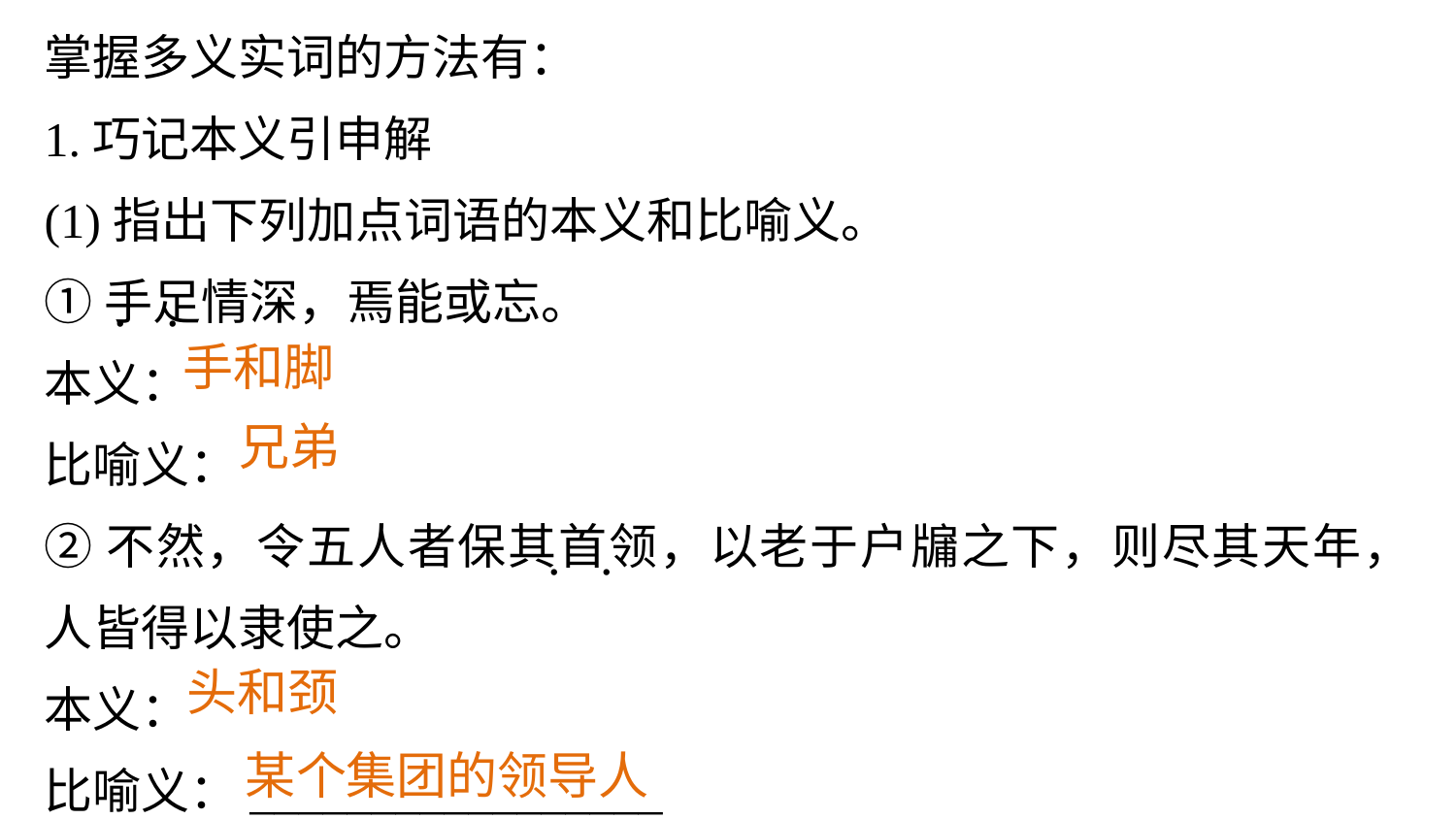

掌握多义实词的方法有：
1.巧记本义引申解
(1)指出下列加点词语的本义和比喻义。
①手足情深，焉能或忘。
本义：
比喻义：
②不然，令五人者保其首领，以老于户牖之下，则尽其天年，人皆得以隶使之。
本义：
比喻义：_________________
.   .
手和脚
兄弟
.   .
头和颈
某个集团的领导人